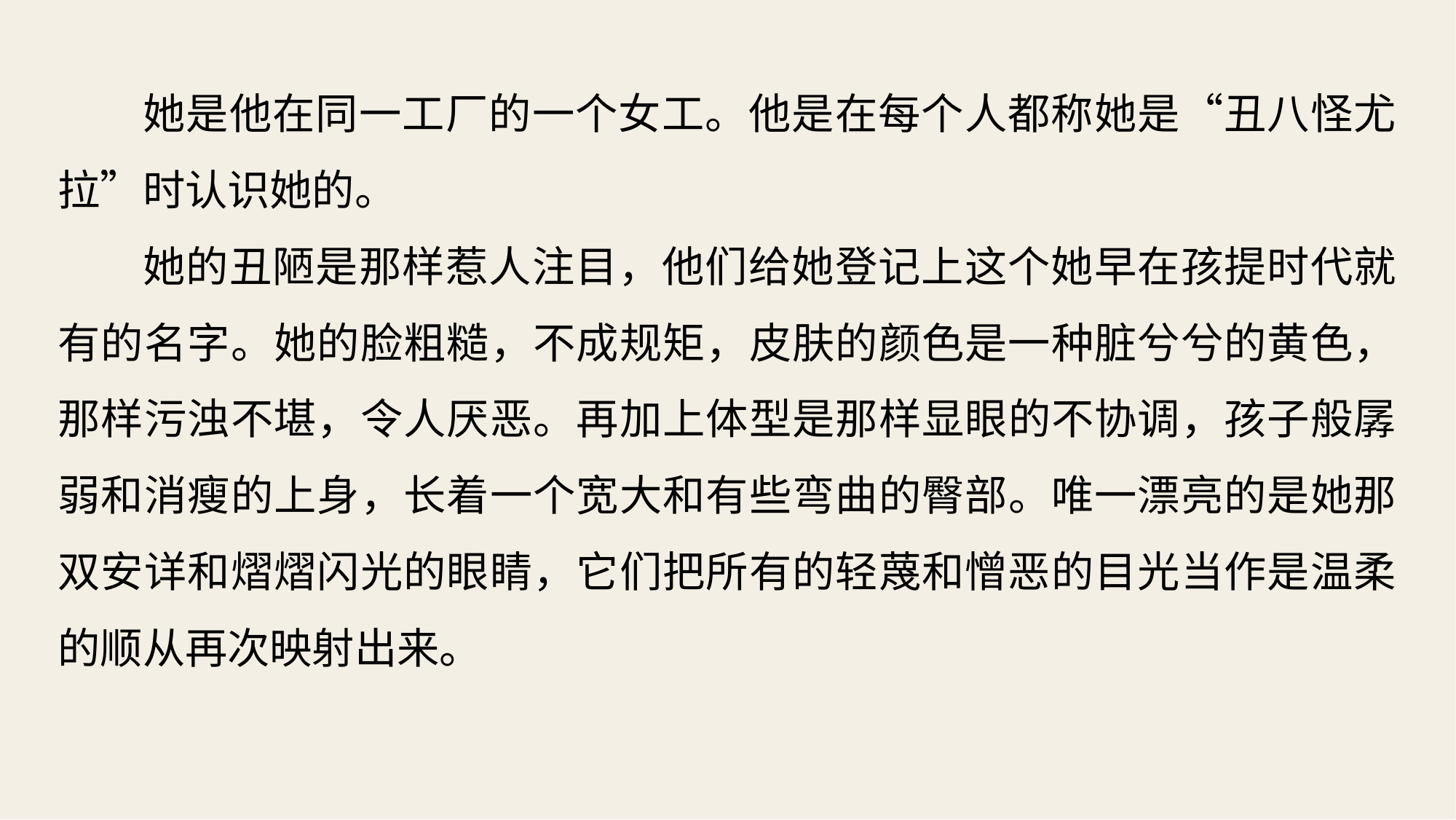

她是他在同一工厂的一个女工。他是在每个人都称她是“丑八怪尤拉”时认识她的。
她的丑陋是那样惹人注目，他们给她登记上这个她早在孩提时代就有的名字。她的脸粗糙，不成规矩，皮肤的颜色是一种脏兮兮的黄色，那样污浊不堪，令人厌恶。再加上体型是那样显眼的不协调，孩子般孱弱和消瘦的上身，长着一个宽大和有些弯曲的臀部。唯一漂亮的是她那双安详和熠熠闪光的眼睛，它们把所有的轻蔑和憎恶的目光当作是温柔的顺从再次映射出来。